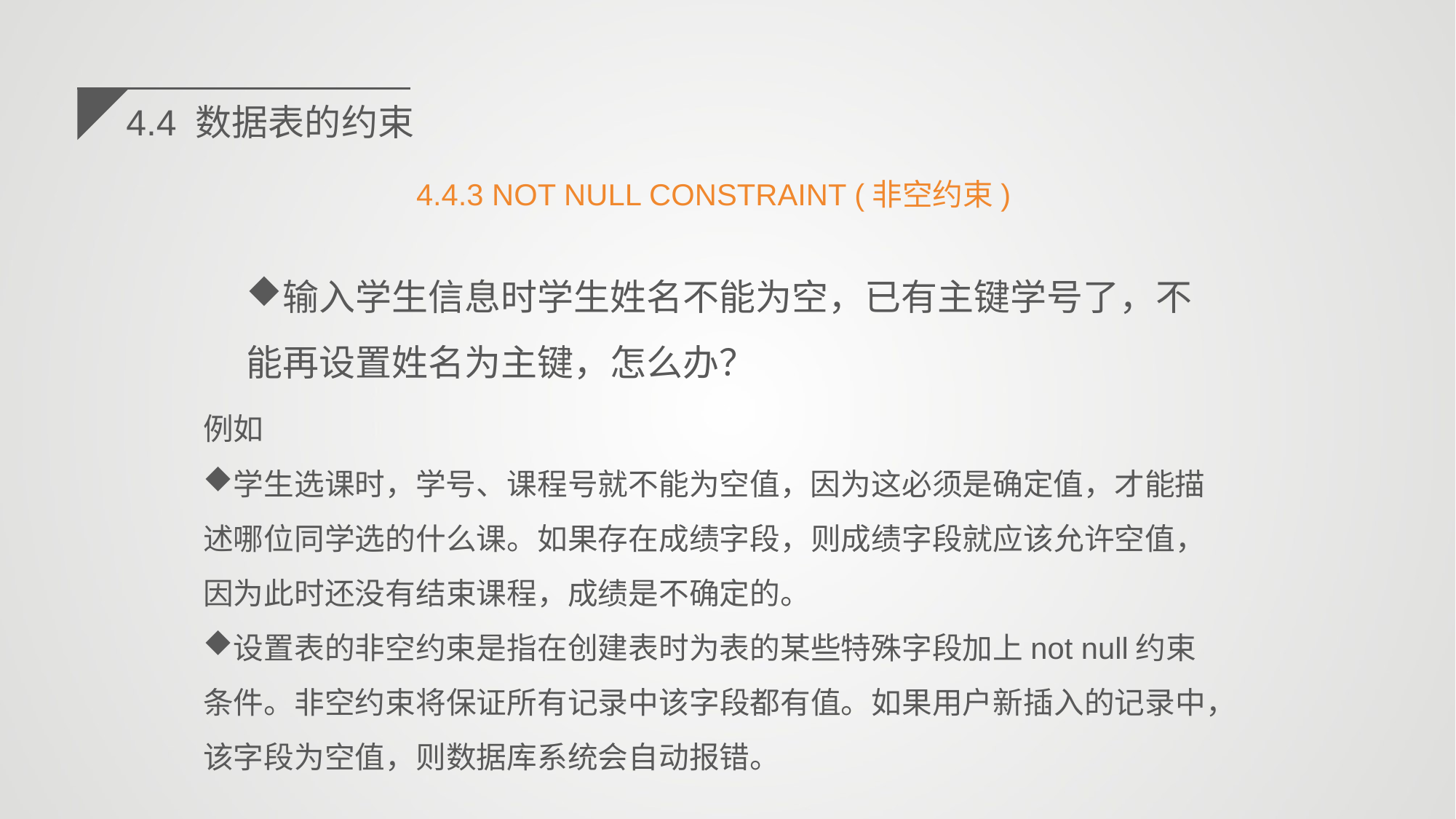

4.4 数据表的约束

4.4.3 NOT NULL CONSTRAINT (非空约束)
输入学生信息时学生姓名不能为空，已有主键学号了，不能再设置姓名为主键，怎么办？

例如
学生选课时，学号、课程号就不能为空值，因为这必须是确定值，才能描述哪位同学选的什么课。如果存在成绩字段，则成绩字段就应该允许空值，因为此时还没有结束课程，成绩是不确定的。
设置表的非空约束是指在创建表时为表的某些特殊字段加上not null约束条件。非空约束将保证所有记录中该字段都有值。如果用户新插入的记录中，该字段为空值，则数据库系统会自动报错。